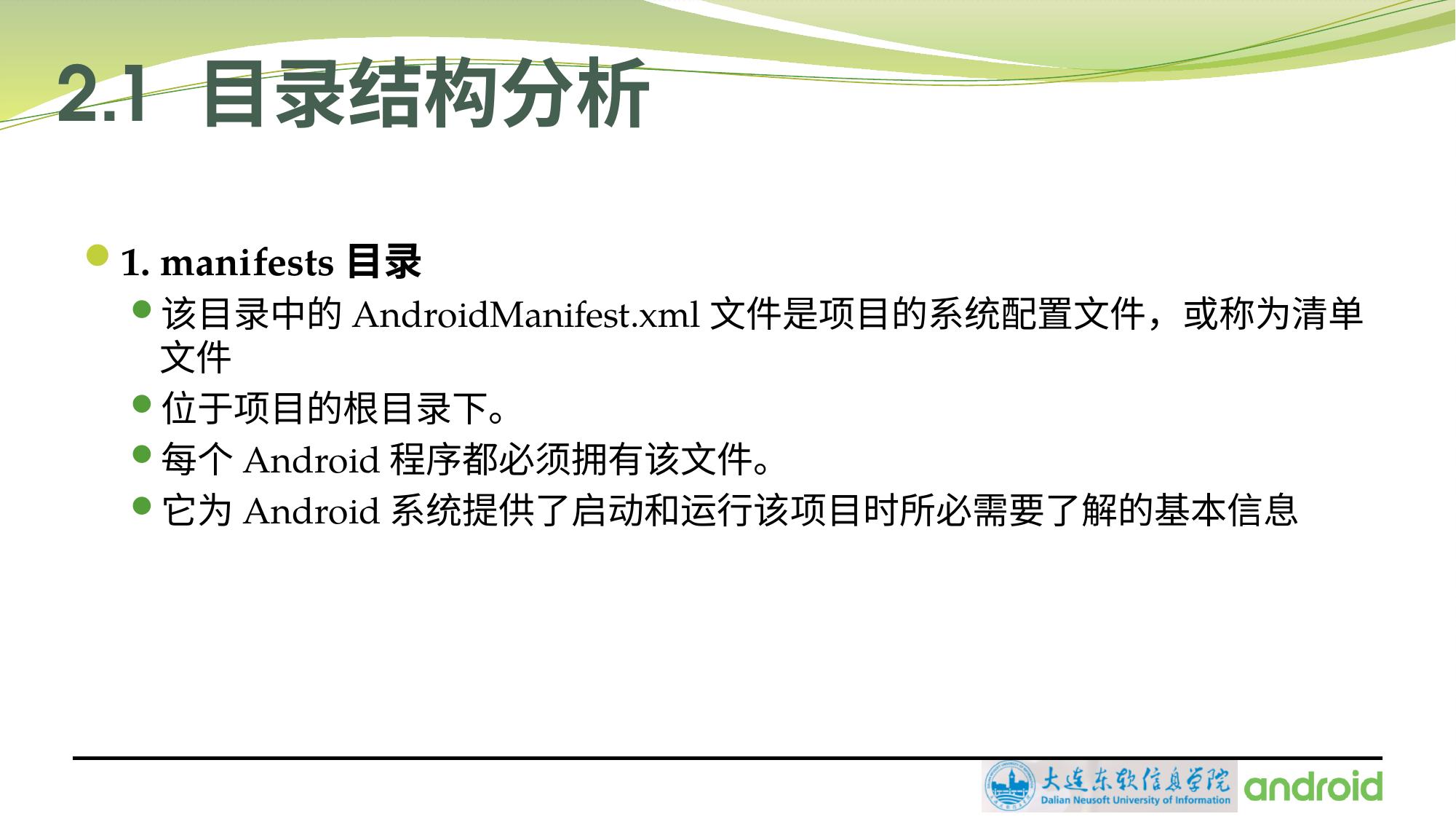

# 2.1 目录结构分析
1. manifests目录
该目录中的AndroidManifest.xml文件是项目的系统配置文件，或称为清单文件
位于项目的根目录下。
每个Android程序都必须拥有该文件。
它为Android系统提供了启动和运行该项目时所必需要了解的基本信息